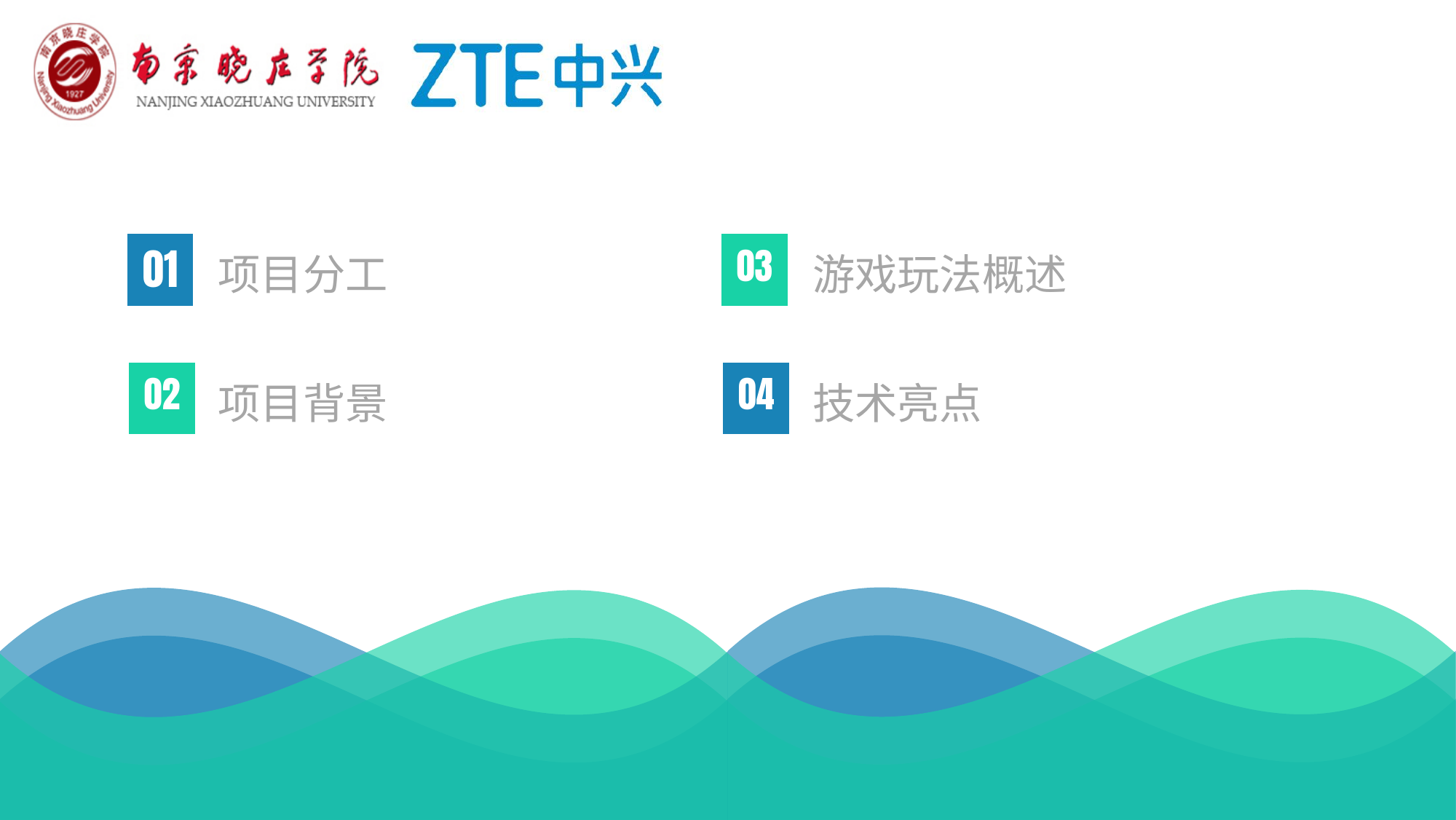

01

03
项目分工
游戏玩法概述

02

04
项目背景
技术亮点